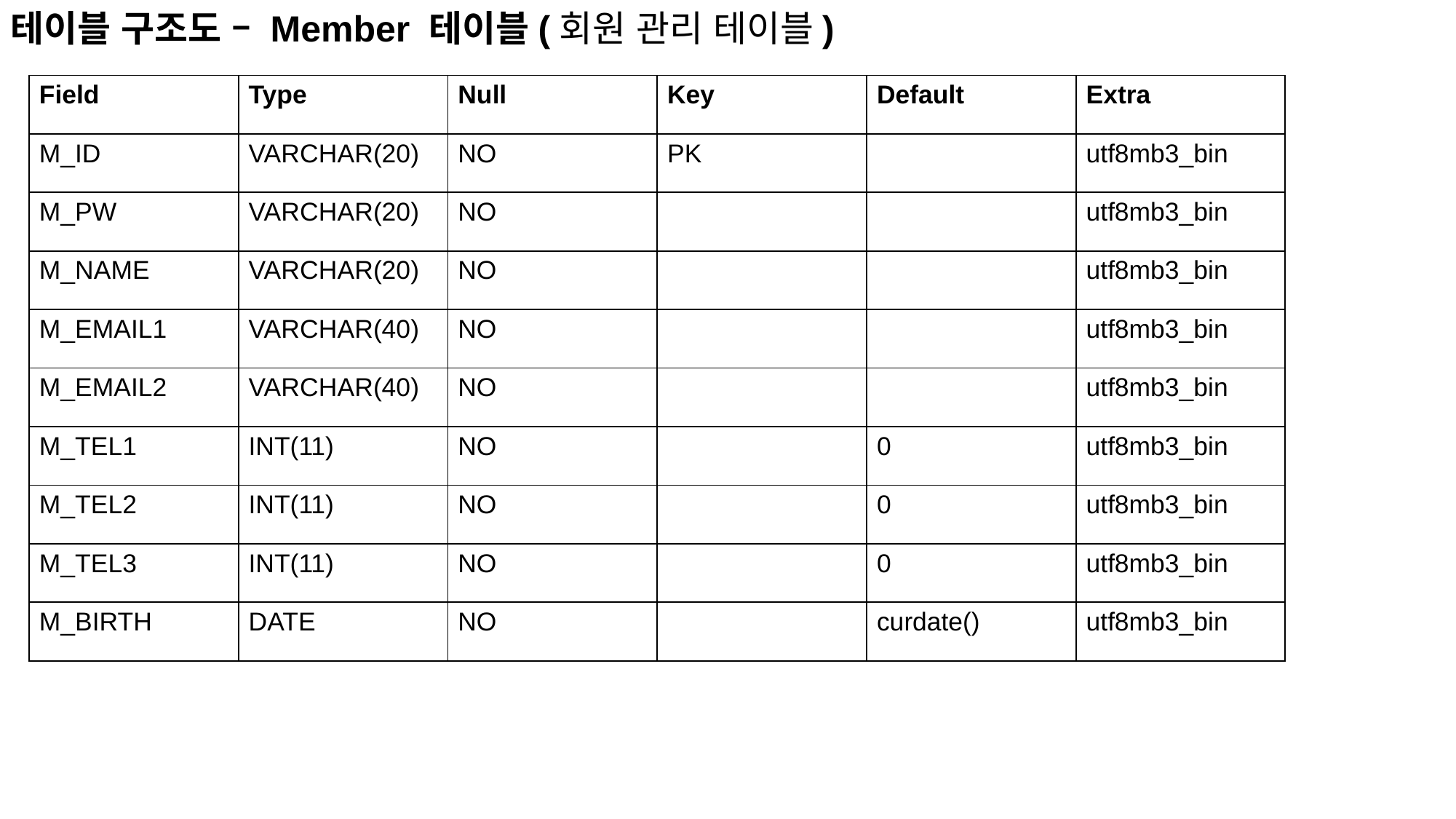

테이블 구조도 – Member 테이블(회원 관리 테이블)
| Field | Type | Null | Key | Default | Extra |
| --- | --- | --- | --- | --- | --- |
| M\_ID | VARCHAR(20) | NO | PK |  | utf8mb3\_bin |
| M\_PW | VARCHAR(20) | NO |  |  | utf8mb3\_bin |
| M\_NAME | VARCHAR(20) | NO |  |  | utf8mb3\_bin |
| M\_EMAIL1 | VARCHAR(40) | NO |  |  | utf8mb3\_bin |
| M\_EMAIL2 | VARCHAR(40) | NO |  |  | utf8mb3\_bin |
| M\_TEL1 | INT(11) | NO |  | 0 | utf8mb3\_bin |
| M\_TEL2 | INT(11) | NO |  | 0 | utf8mb3\_bin |
| M\_TEL3 | INT(11) | NO |  | 0 | utf8mb3\_bin |
| M\_BIRTH | DATE | NO |  | curdate() | utf8mb3\_bin |